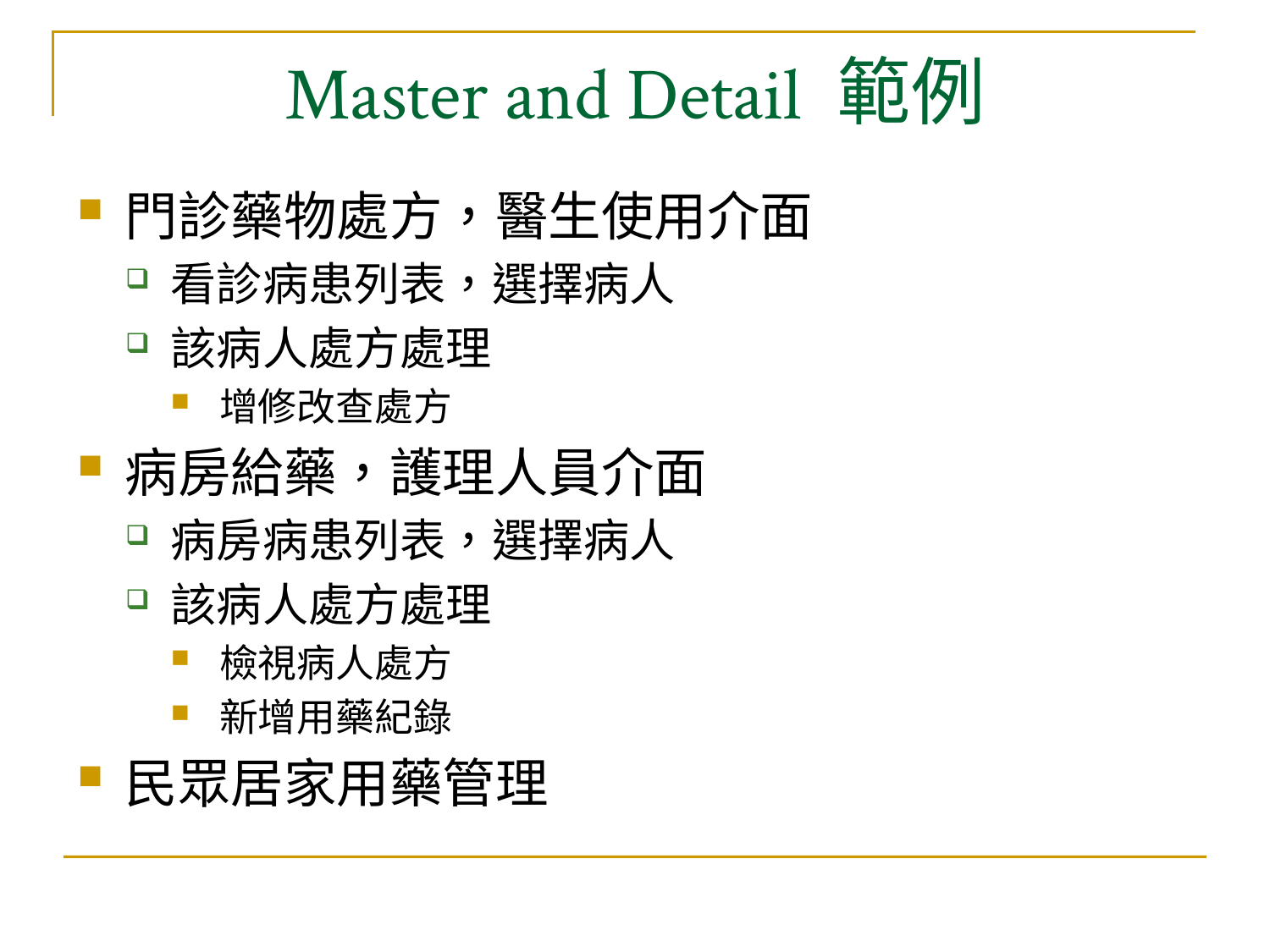

# Master and Detail 範例
門診藥物處方，醫生使用介面
看診病患列表，選擇病人
該病人處方處理
增修改查處方
病房給藥，護理人員介面
病房病患列表，選擇病人
該病人處方處理
檢視病人處方
新增用藥紀錄
民眾居家用藥管理